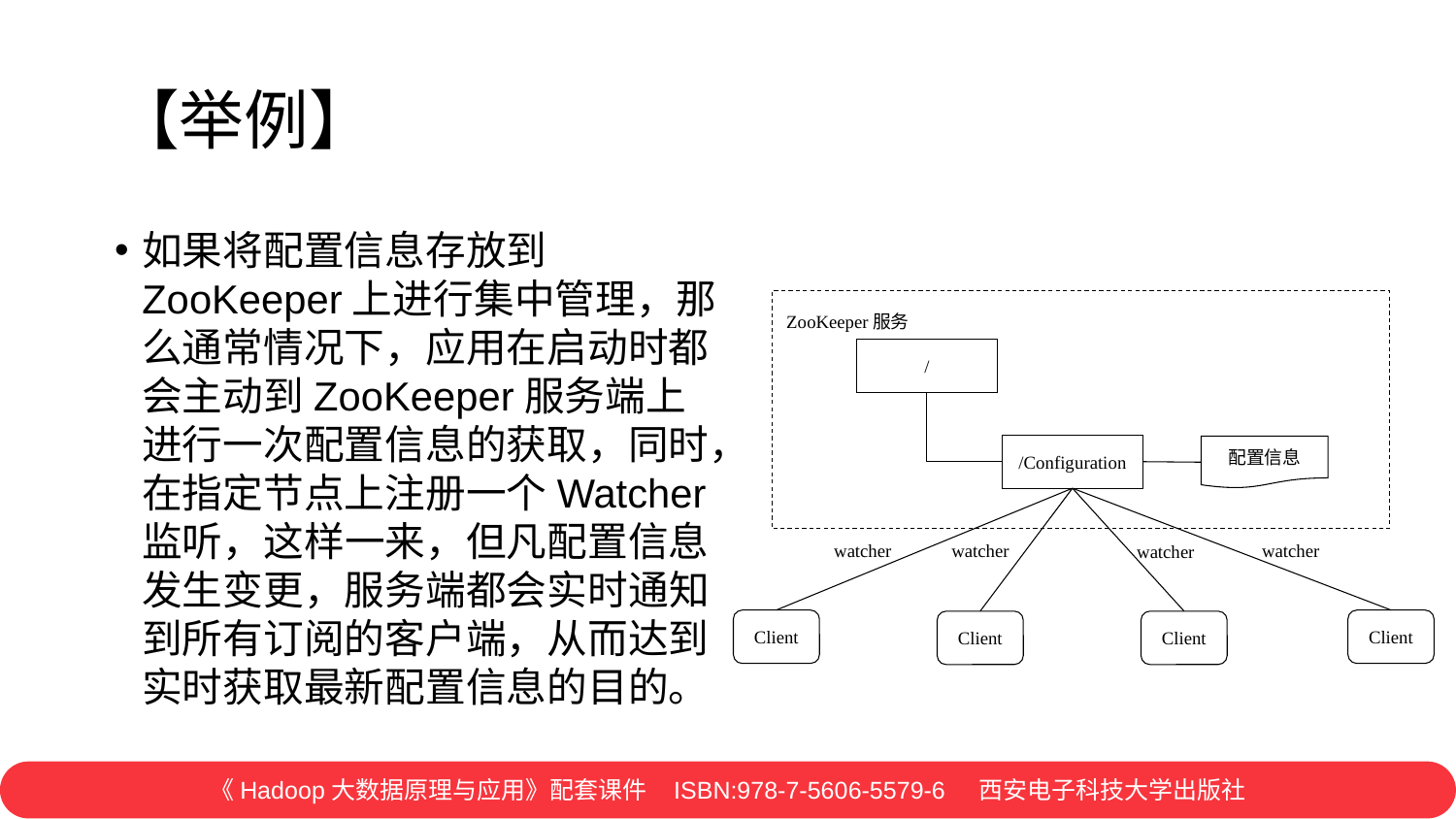

# 【举例】
如果将配置信息存放到ZooKeeper上进行集中管理，那么通常情况下，应用在启动时都会主动到ZooKeeper服务端上进行一次配置信息的获取，同时，在指定节点上注册一个Watcher监听，这样一来，但凡配置信息发生变更，服务端都会实时通知到所有订阅的客户端，从而达到实时获取最新配置信息的目的。
ZooKeeper服务

/
/Configuration
配置信息
watcher
watcher
watcher
watcher
Client
Client
Client
Client